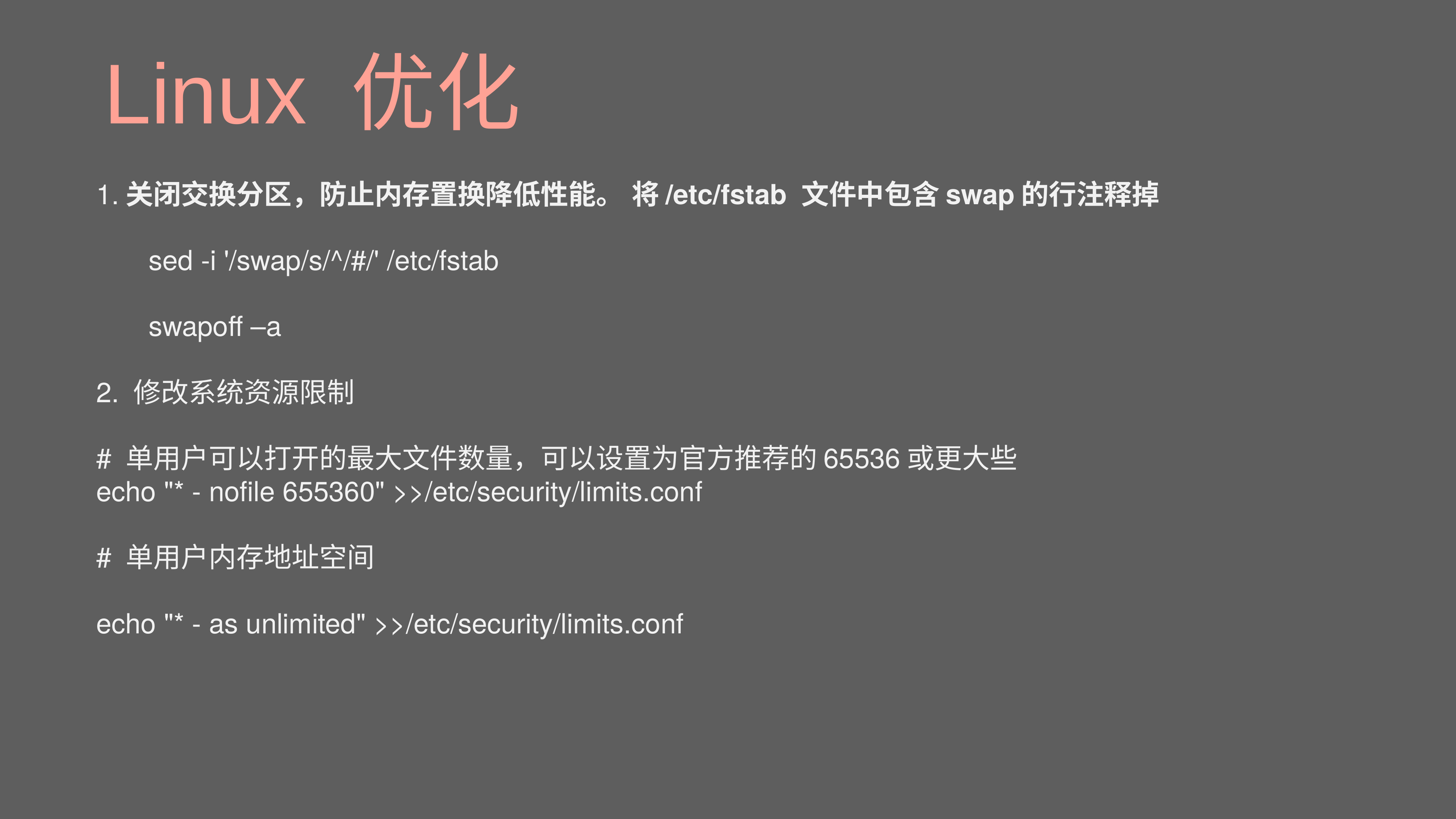

# Linux 优化
1.关闭交换分区，防止内存置换降低性能。 将/etc/fstab 文件中包含swap的行注释掉
	sed -i '/swap/s/^/#/' /etc/fstab
	swapoff –a
2. 修改系统资源限制
# 单用户可以打开的最大文件数量，可以设置为官方推荐的65536或更大些 echo "* - nofile 655360" >>/etc/security/limits.conf
# 单用户内存地址空间
echo "* - as unlimited" >>/etc/security/limits.conf